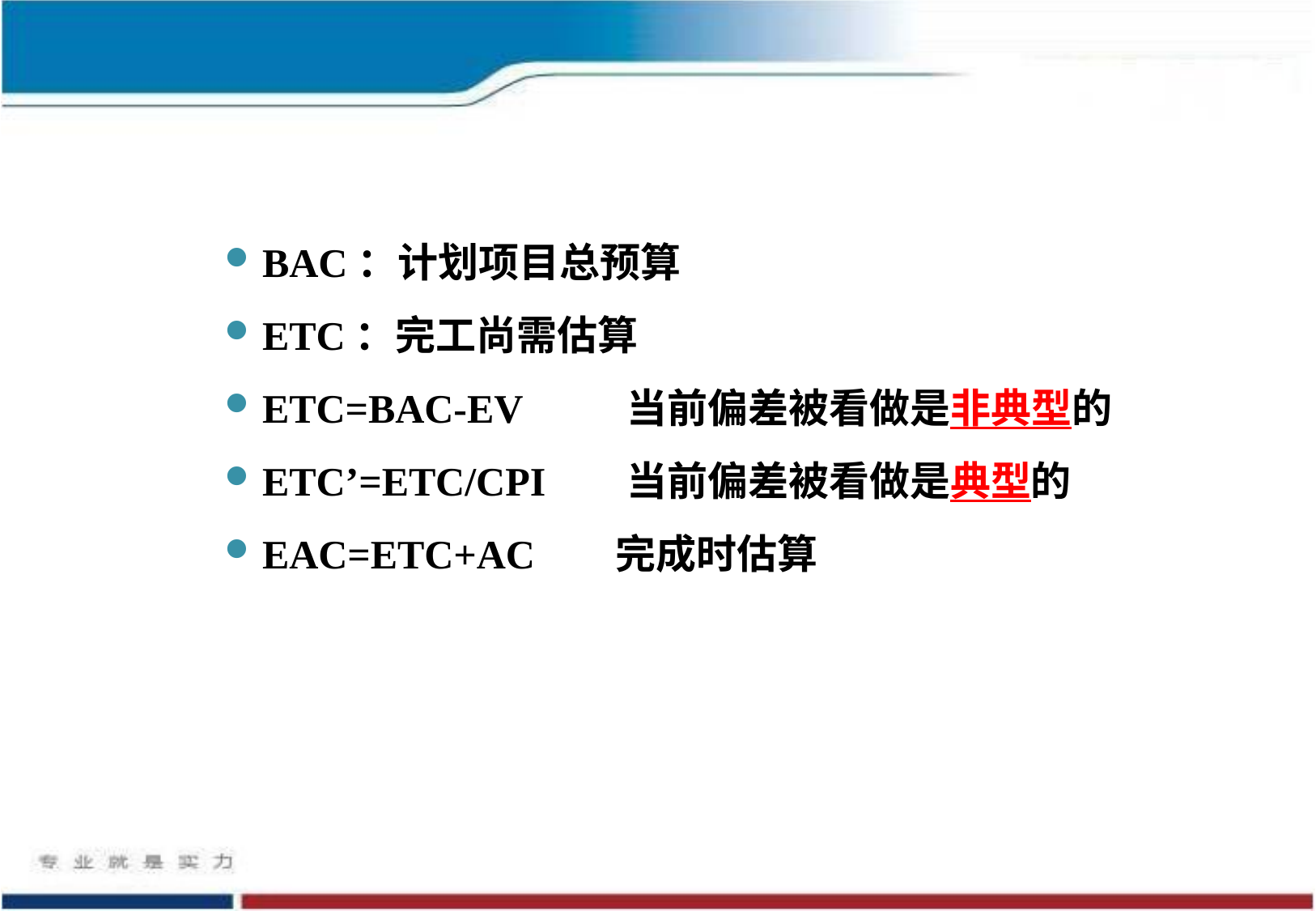

BAC：计划项目总预算
ETC：完工尚需估算
ETC=BAC-EV	当前偏差被看做是非典型的
ETC’=ETC/CPI	当前偏差被看做是典型的
EAC=ETC+AC       完成时估算